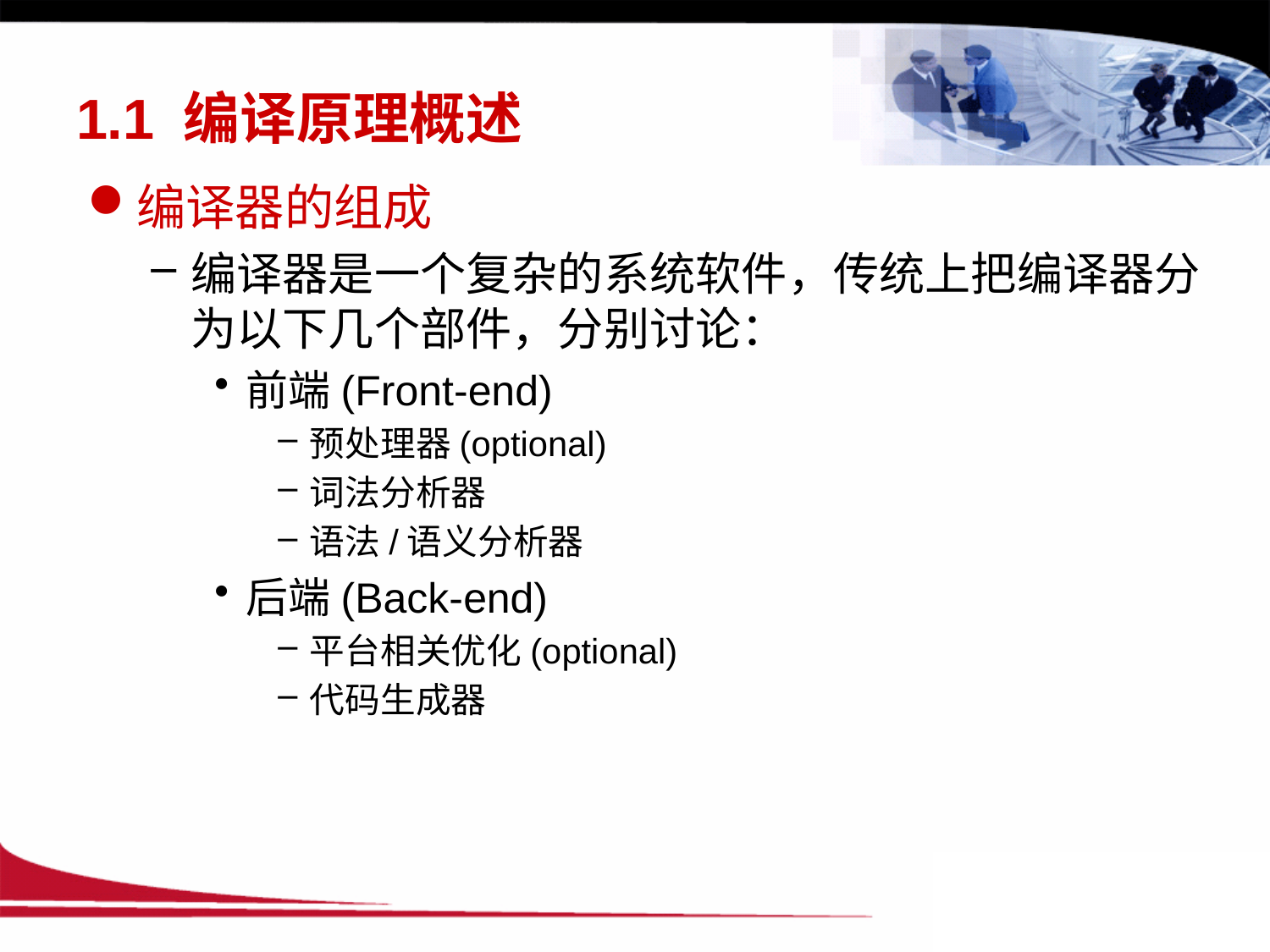

# 1.1 编译原理概述
编译器的组成
编译器是一个复杂的系统软件，传统上把编译器分为以下几个部件，分别讨论：
前端(Front-end)
预处理器(optional)
词法分析器
语法/语义分析器
后端(Back-end)
平台相关优化(optional)
代码生成器